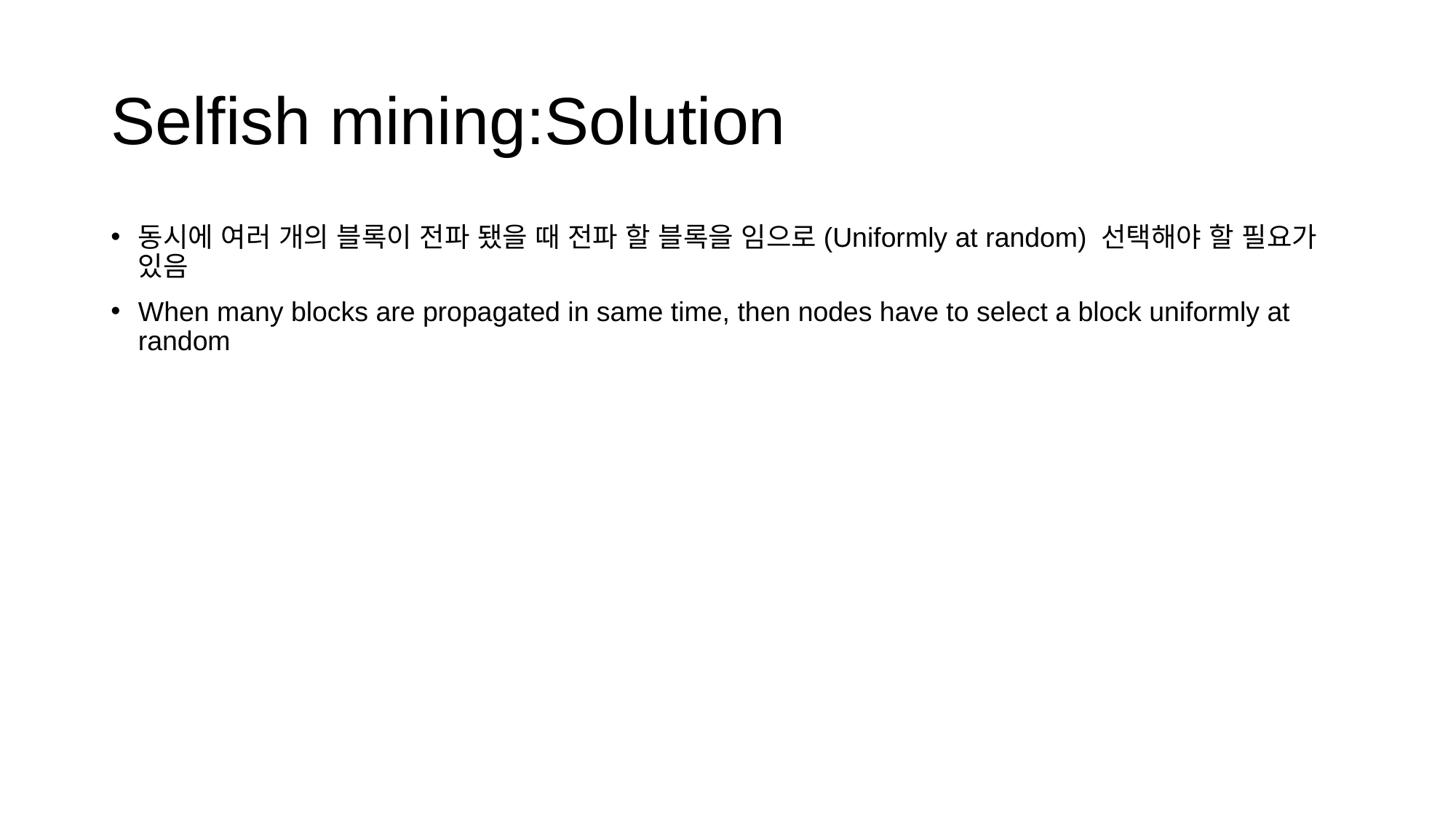

# Selfish mining:Solution
동시에 여러 개의 블록이 전파 됐을 때 전파 할 블록을 임으로(Uniformly at random) 선택해야 할 필요가 있음
When many blocks are propagated in same time, then nodes have to select a block uniformly at random